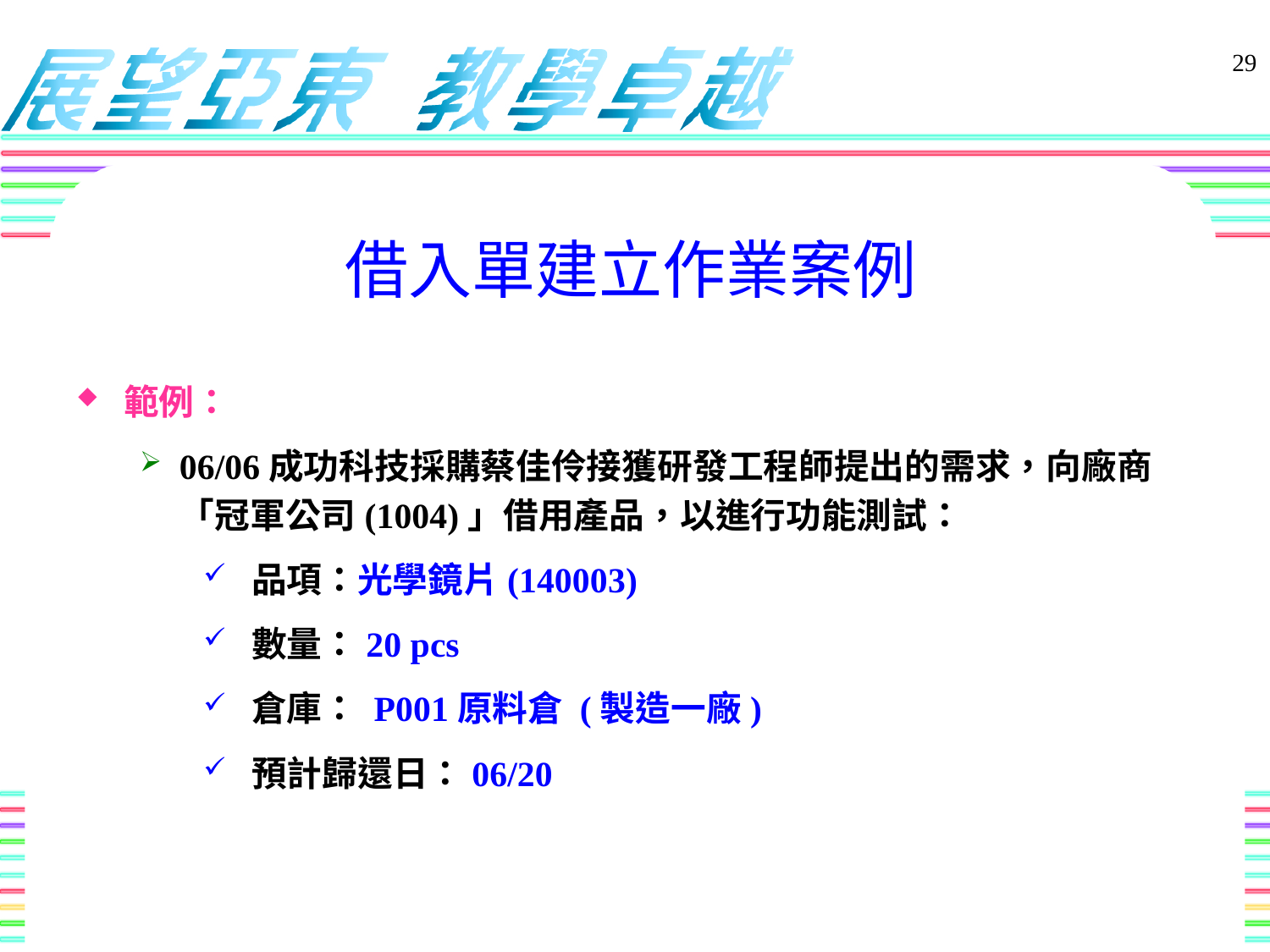

借入單建立作業案例
29

範例：
06/06成功科技採購蔡佳伶接獲研發工程師提出的需求，向廠商「冠軍公司(1004)」借用產品，以進行功能測試：
 品項：光學鏡片(140003)
 數量：20 pcs
 倉庫： P001原料倉 (製造一廠)
 預計歸還日：06/20